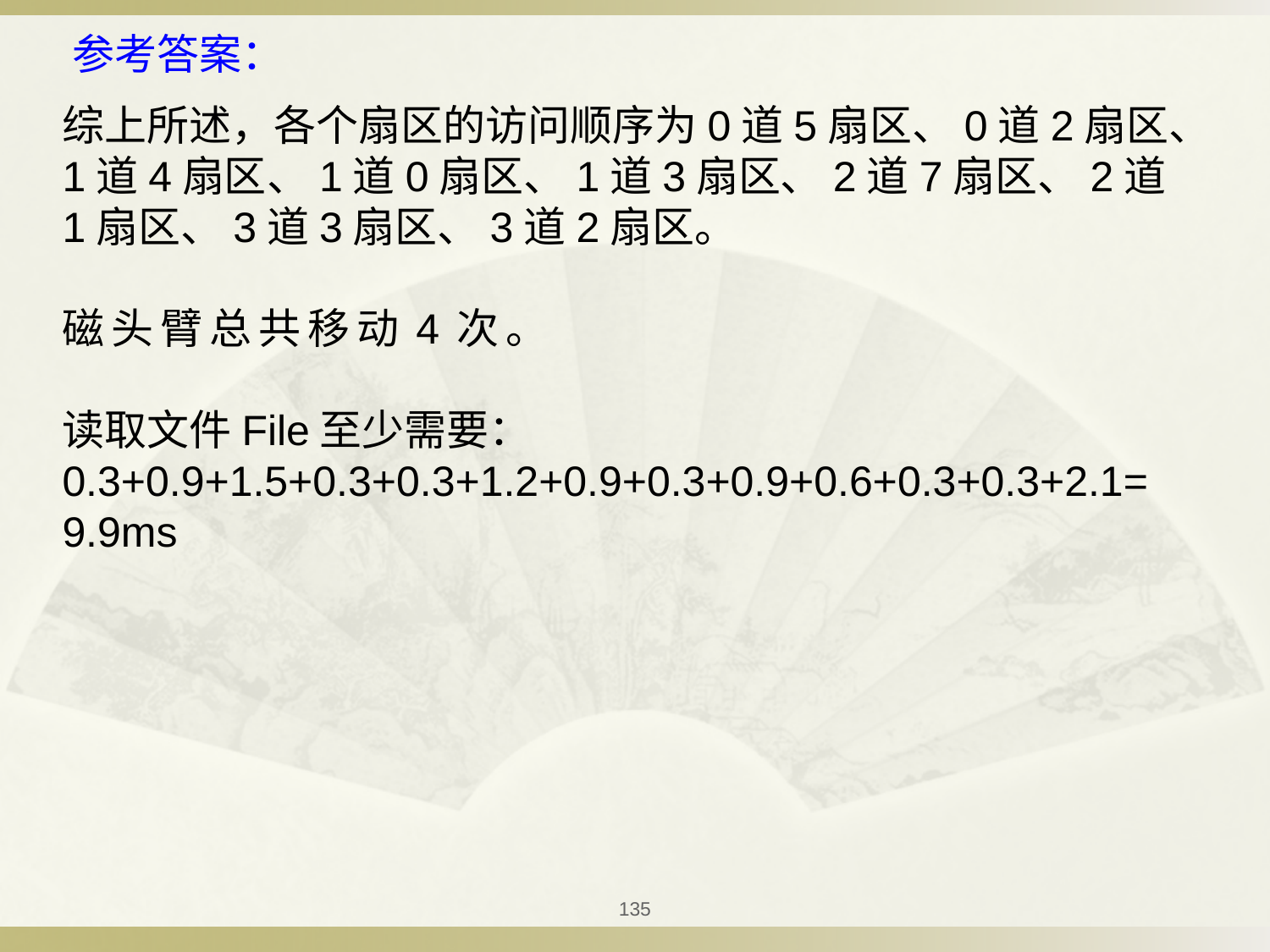

参考答案：
综上所述，各个扇区的访问顺序为0道5扇区、0道2扇区、1道4扇区、1道0扇区、1道3扇区、2道7扇区、2道1扇区、3道3扇区、3道2扇区。
磁头臂总共移动4次。
读取文件File至少需要：0.3+0.9+1.5+0.3+0.3+1.2+0.9+0.3+0.9+0.6+0.3+0.3+2.1=9.9ms

135